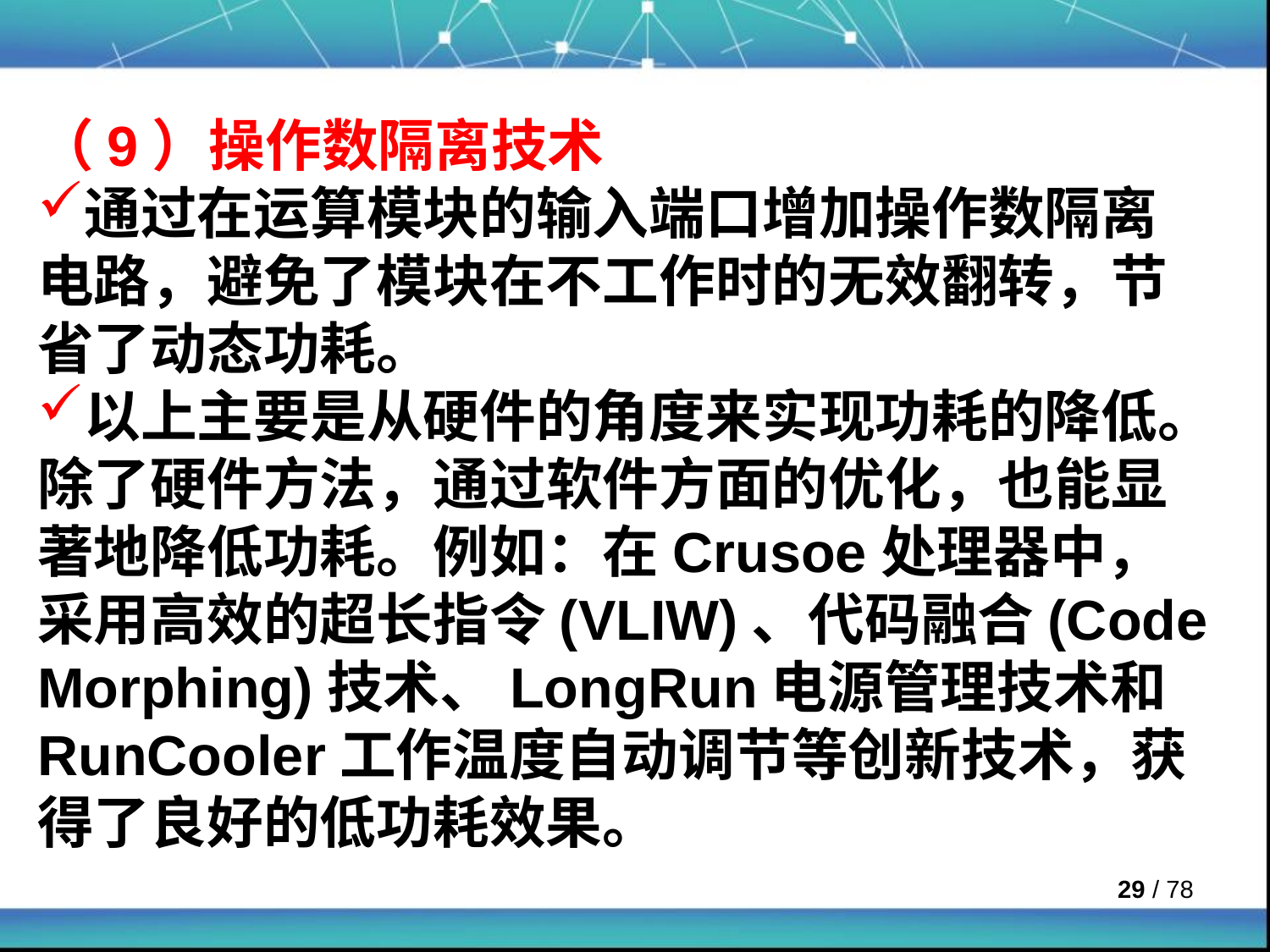

（9）操作数隔离技术
通过在运算模块的输入端口增加操作数隔离电路，避免了模块在不工作时的无效翻转，节省了动态功耗。
以上主要是从硬件的角度来实现功耗的降低。除了硬件方法，通过软件方面的优化，也能显著地降低功耗。例如：在Crusoe处理器中，采用高效的超长指令(VLIW)、代码融合(Code Morphing)技术、LongRun电源管理技术和RunCooler工作温度自动调节等创新技术，获得了良好的低功耗效果。
29 / 78